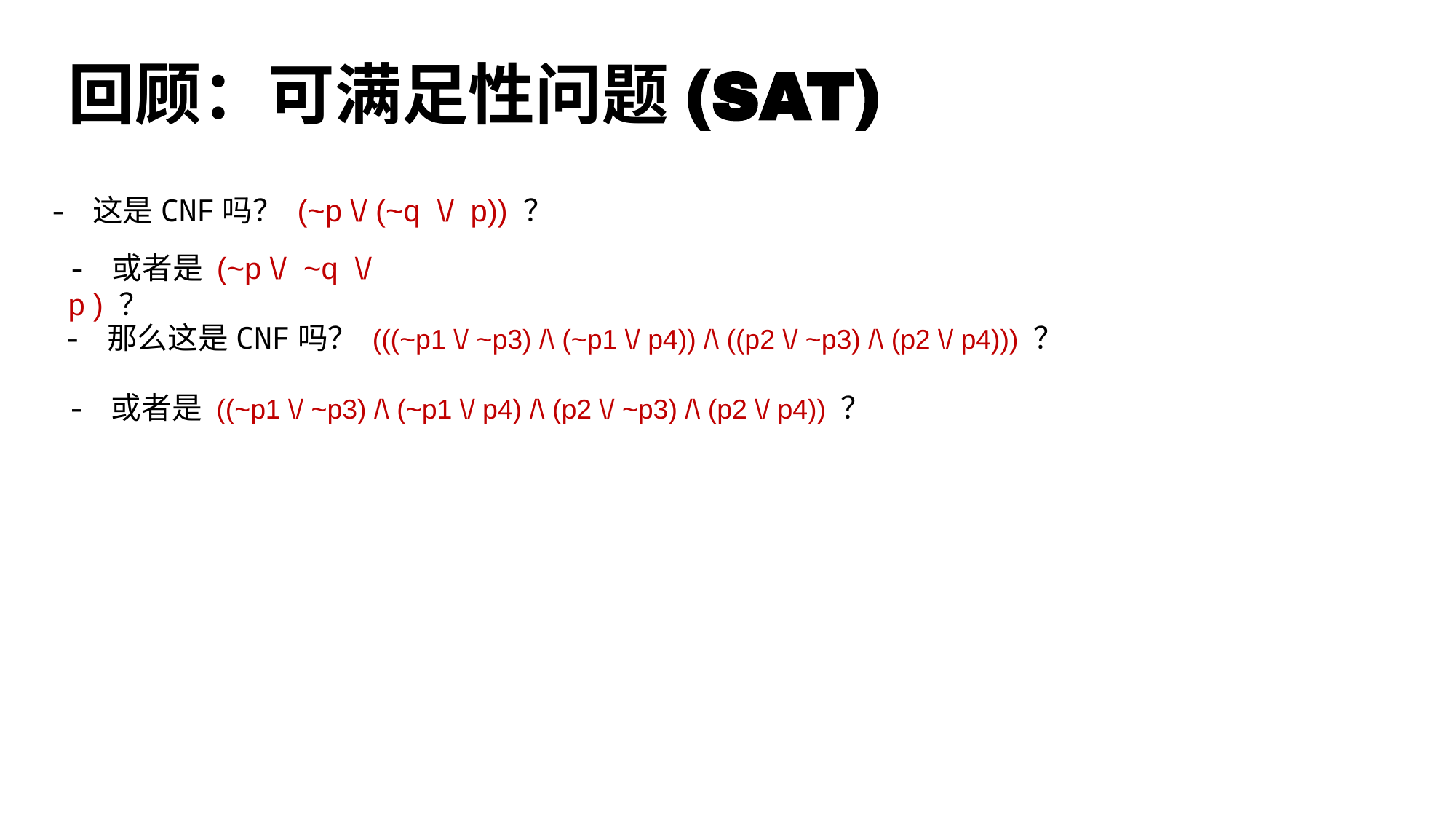

# 回顾：可满足性问题(SAT)
- 这是CNF吗？ (~p \/ (~q  \/  p)) ？
- 或者是 (~p \/  ~q  \/  p ) ？

- 那么这是CNF吗？ (((~p1 \/ ~p3) /\ (~p1 \/ p4)) /\ ((p2 \/ ~p3) /\ (p2 \/ p4))) ？
- 或者是 ((~p1 \/ ~p3) /\ (~p1 \/ p4) /\ (p2 \/ ~p3) /\ (p2 \/ p4)) ？